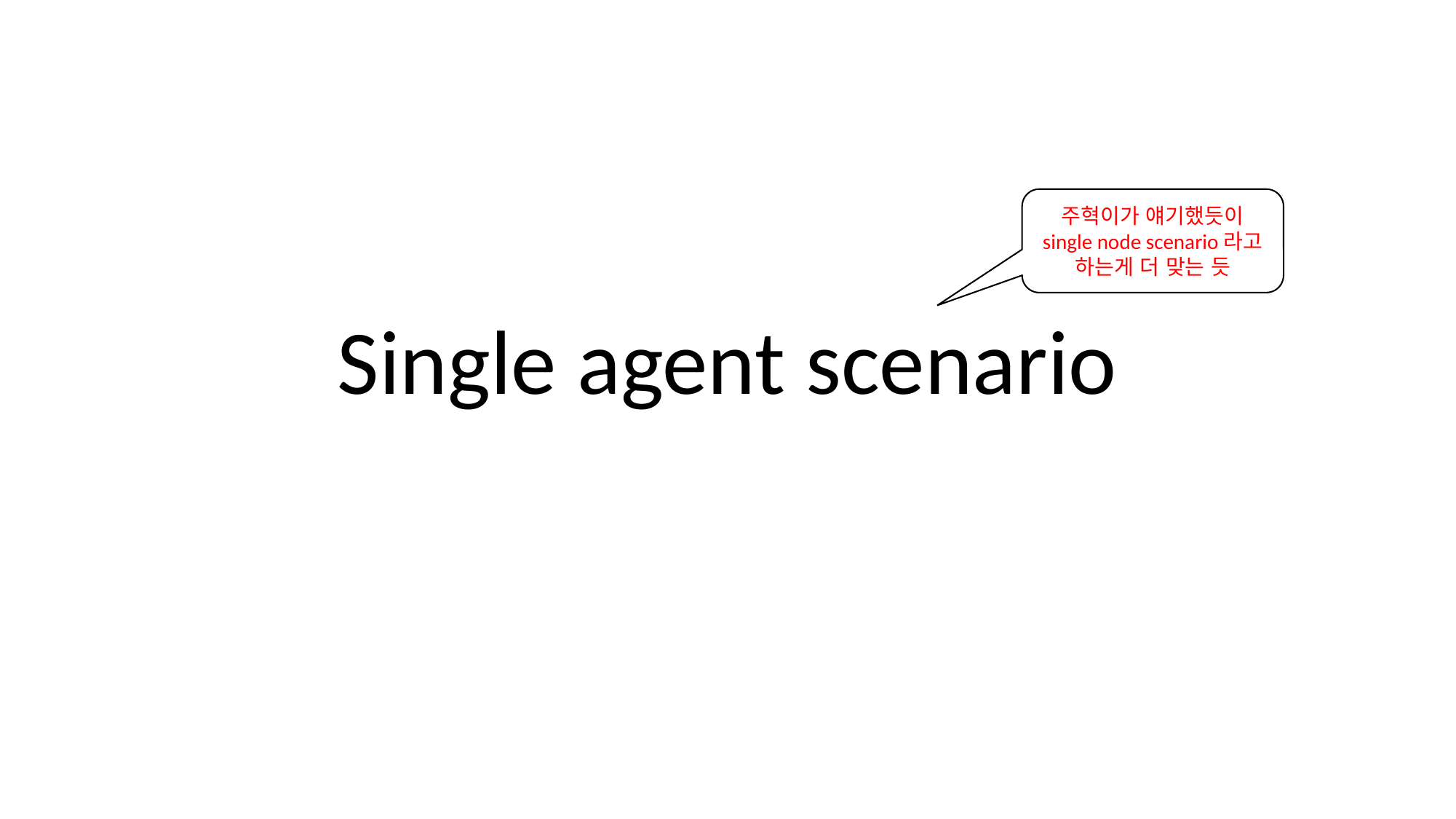

# Single agent scenario
주혁이가 얘기했듯이 single node scenario라고 하는게 더 맞는 듯